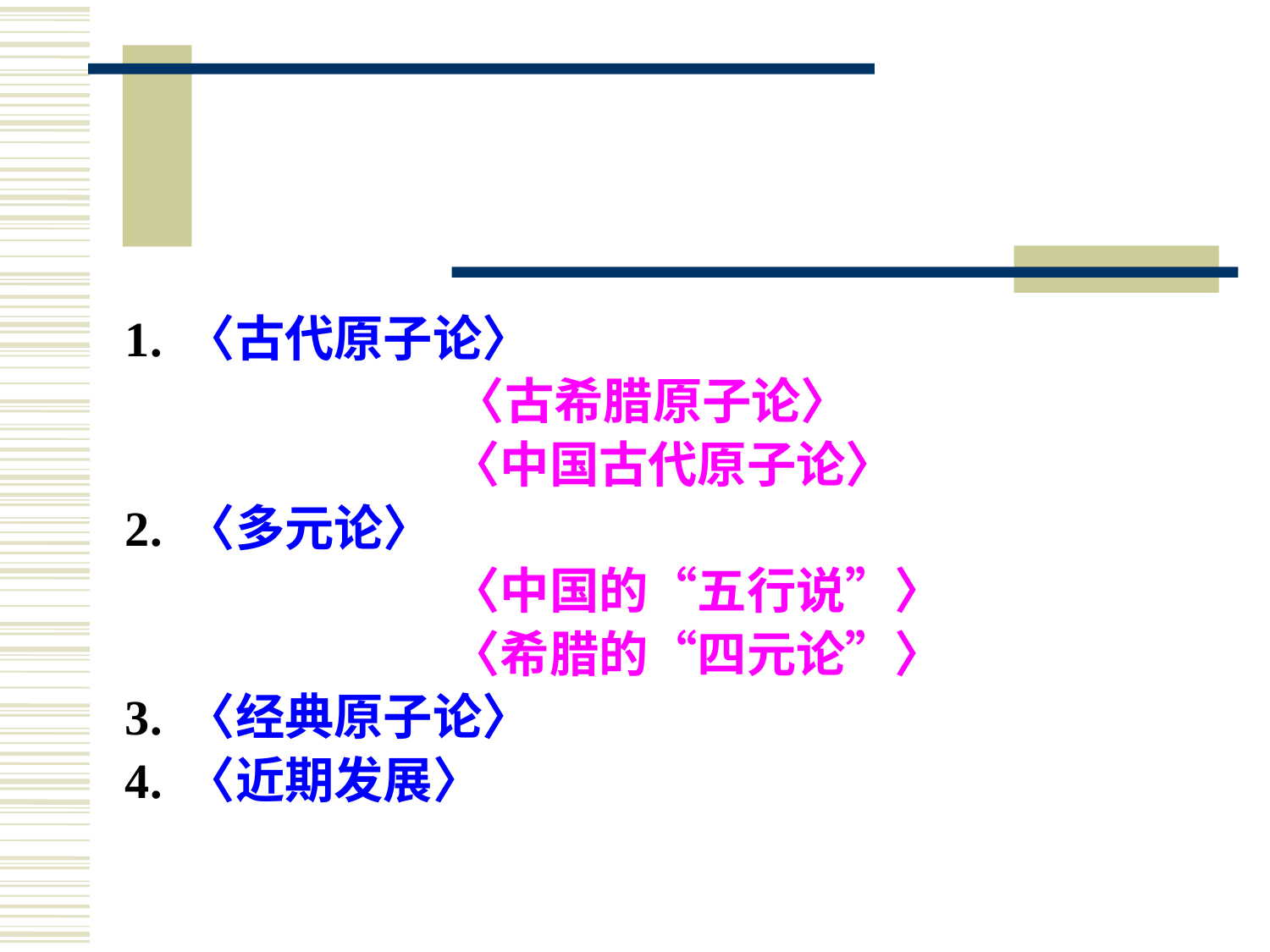

#
1. 〈古代原子论〉
                        　〈古希腊原子论〉
                            〈中国古代原子论〉
2. 〈多元论〉
                            〈中国的“五行说”〉
                            〈希腊的“四元论”〉
3. 〈经典原子论〉
4. 〈近期发展〉